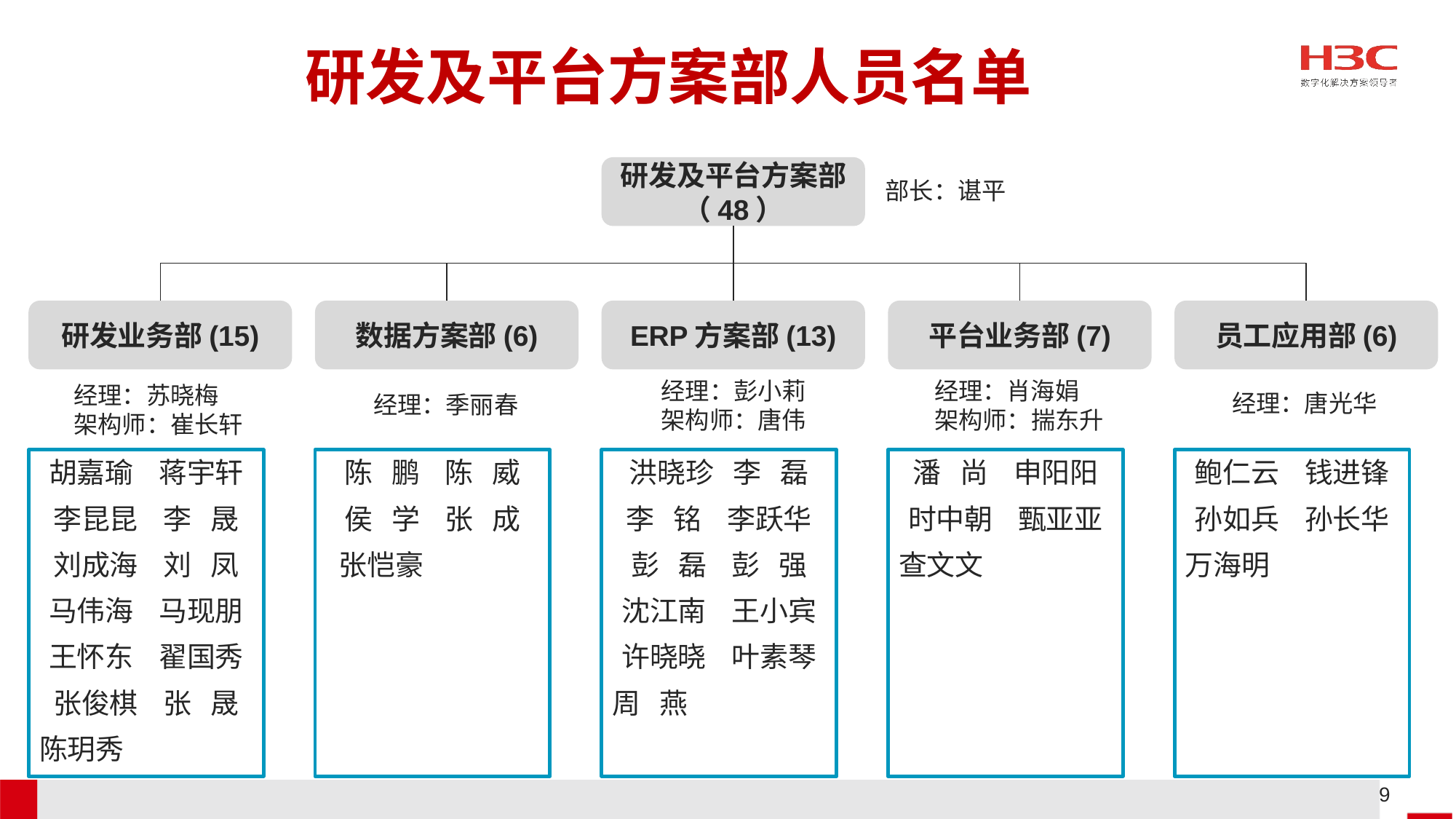

# 研发及平台方案部人员名单
研发及平台方案部（48）
部长：谌平
员工应用部(6)
研发业务部(15)
数据方案部(6)
ERP方案部(13)
平台业务部(7)
经理：彭小莉
架构师：唐伟
经理：肖海娟
架构师：揣东升
经理：苏晓梅
架构师：崔长轩
经理：唐光华
经理：季丽春
洪晓珍   李   磊
李   铭    李跃华
彭   磊    彭   强
沈江南    王小宾
许晓晓    叶素琴
周   燕
潘   尚    申阳阳
时中朝    甄亚亚
查文文

胡嘉瑜    蒋宇轩
李昆昆    李   晟
刘成海    刘   凤
马伟海    马现朋
王怀东    翟国秀
张俊棋    张   晟
陈玥秀
陈   鹏    陈   威
侯   学    张   成
 张恺豪
鲍仁云    钱进锋
孙如兵    孙长华
万海明